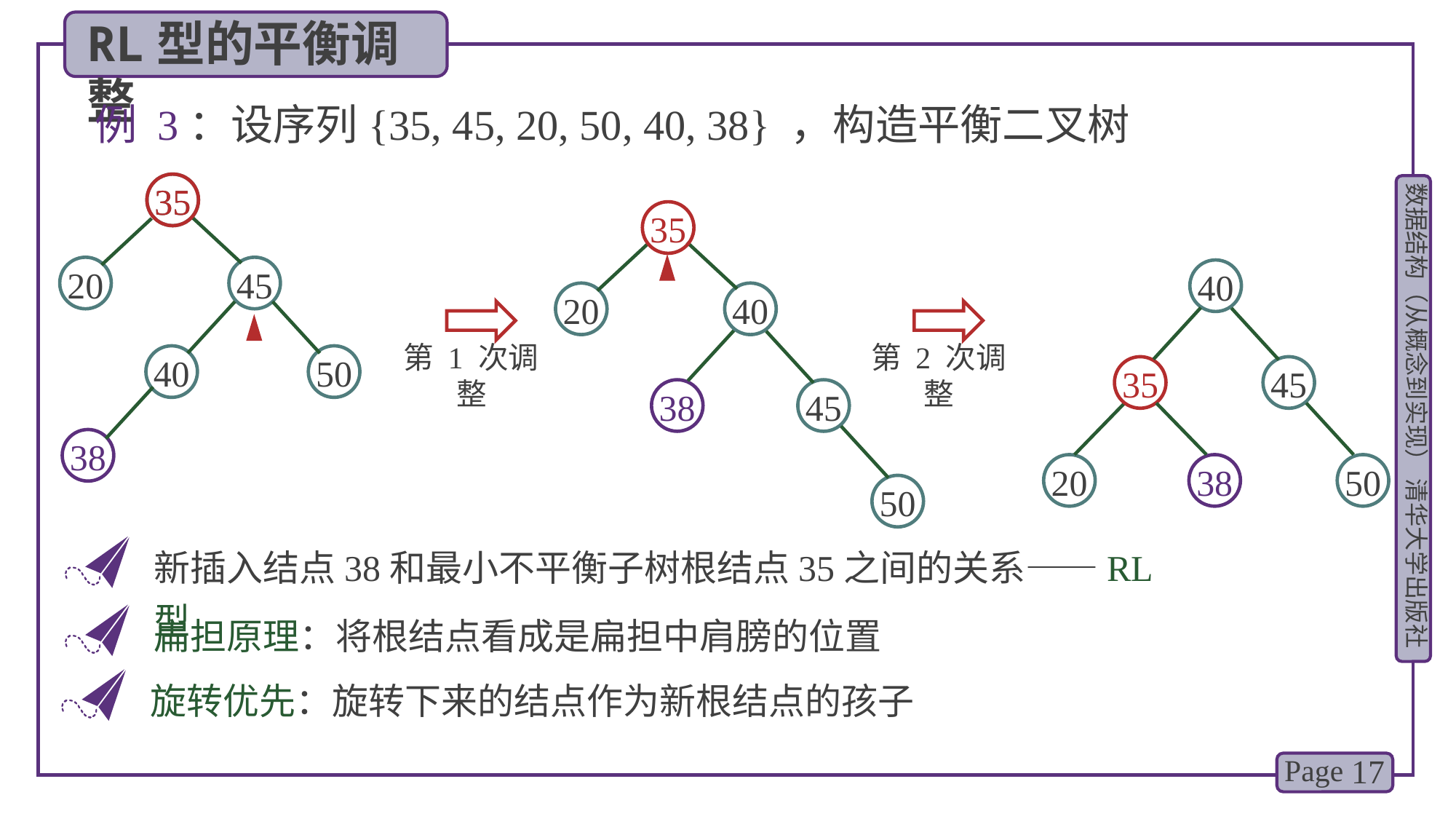

RL型的平衡调整

例 3：设序列{35, 45, 20, 50, 40, 38} ，构造平衡二叉树
35
35
35

20

45

20

40

45

50
40

38

第 1 次调整

第 2 次调整

40

50

35

20

45

50

38

38
新插入结点38和最小不平衡子树根结点35之间的关系——RL型

扁担原理：将根结点看成是扁担中肩膀的位置

旋转优先：旋转下来的结点作为新根结点的孩子